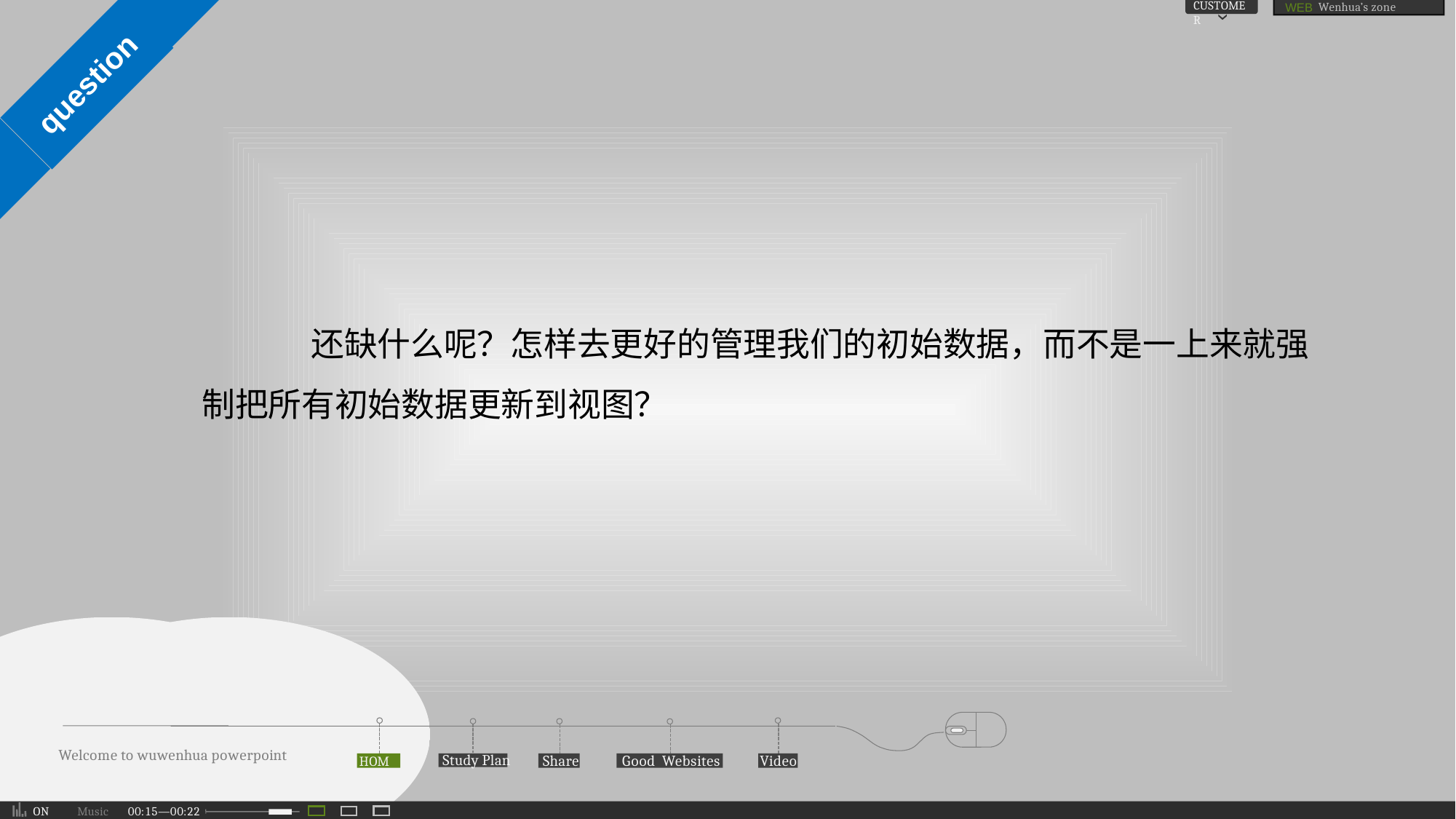

CUSTOMER
Wenhua’s zone
WEB

question
	还缺什么呢？怎样去更好的管理我们的初始数据，而不是一上来就强制把所有初始数据更新到视图？

Welcome to wuwenhua powerpoint

Study Plan
Share
Good  Websites
Video
HOME

ON
Music       00:15—00:22